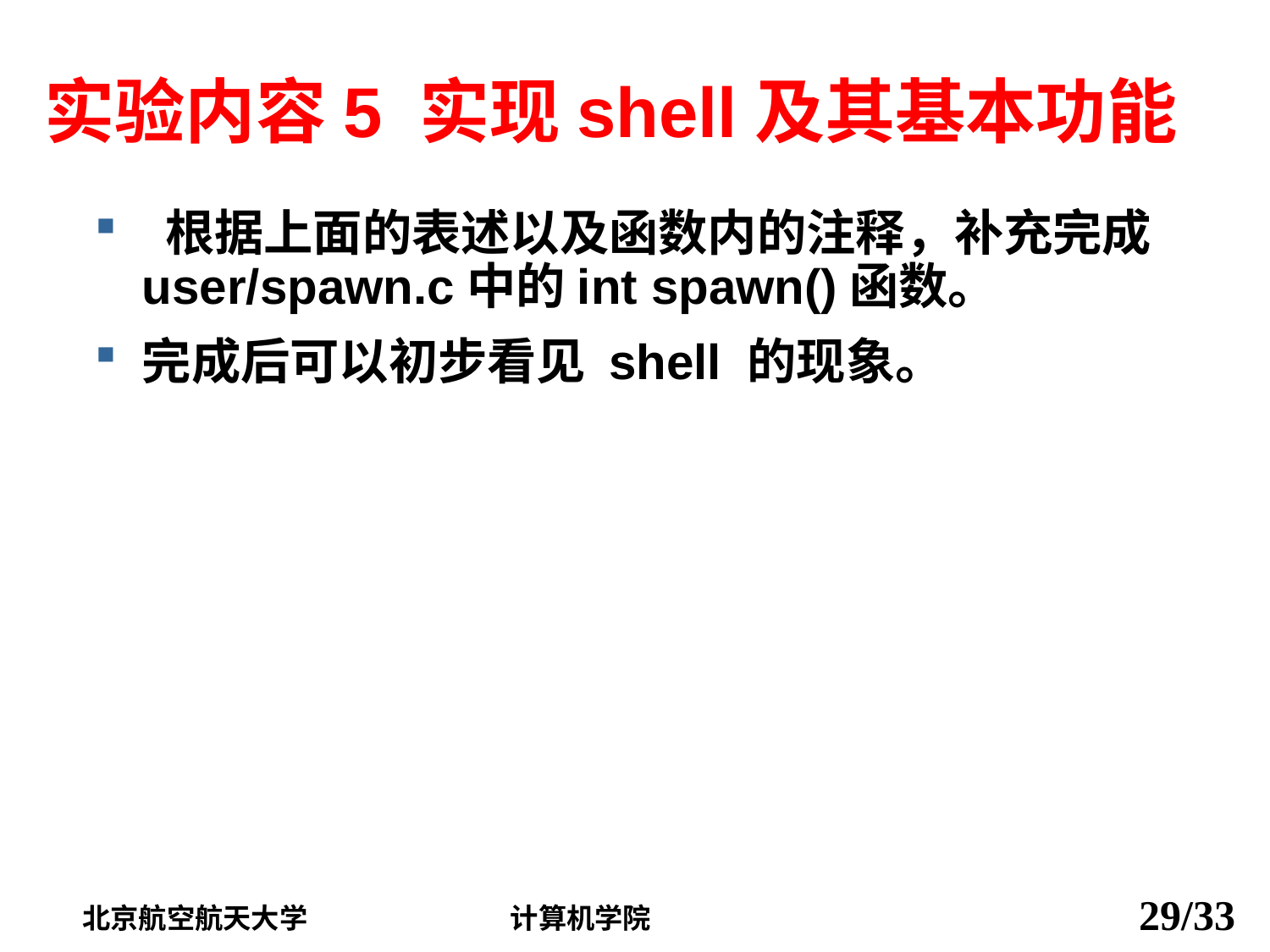

# 实验内容5 实现shell及其基本功能
 根据上面的表述以及函数内的注释，补充完成user/spawn.c中的int spawn()函数。
完成后可以初步看见 shell 的现象。